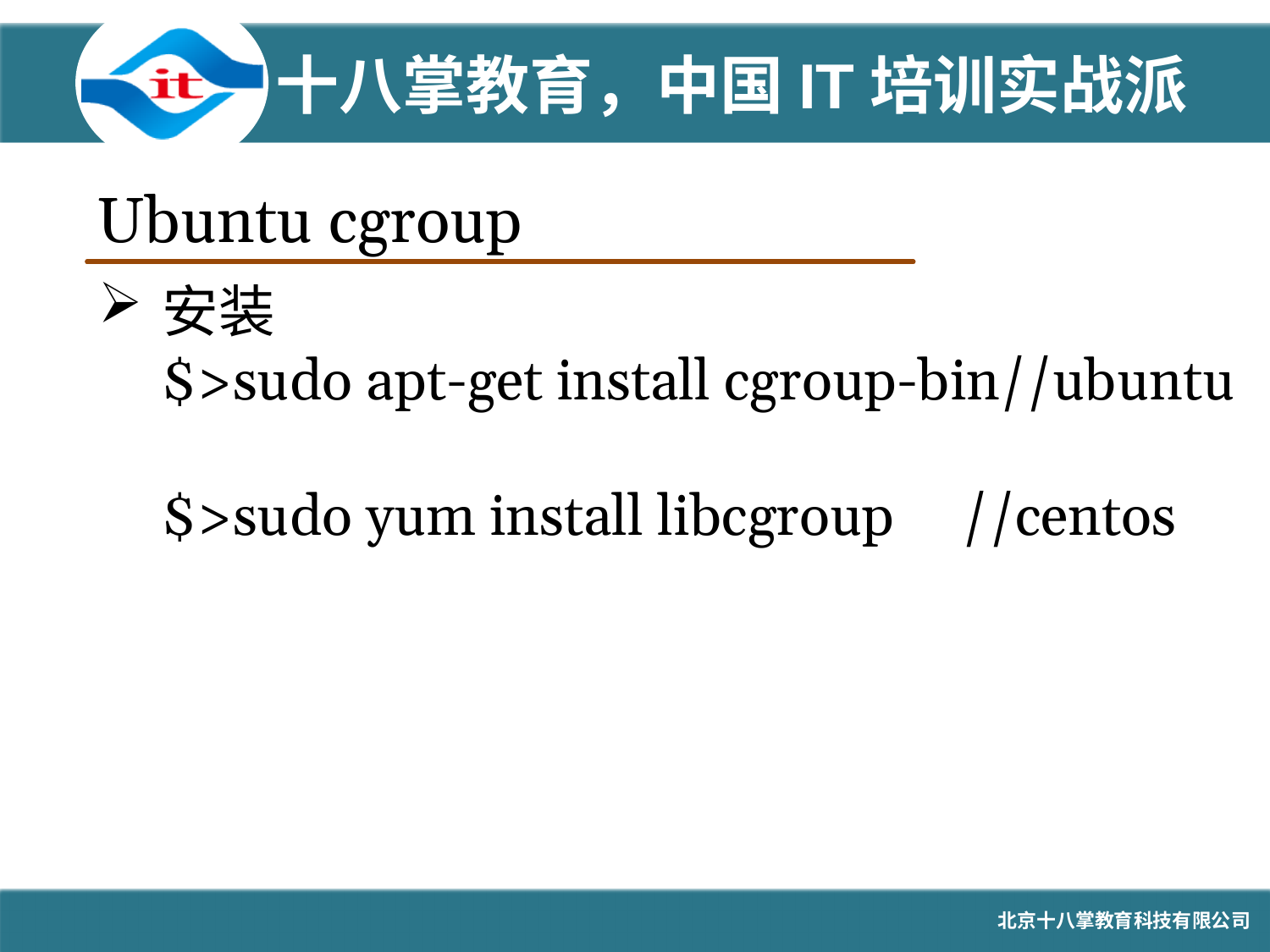

# Ubuntu cgroup
安装
$>sudo apt-get install cgroup-bin//ubuntu
$>sudo yum install libcgroup     //centos